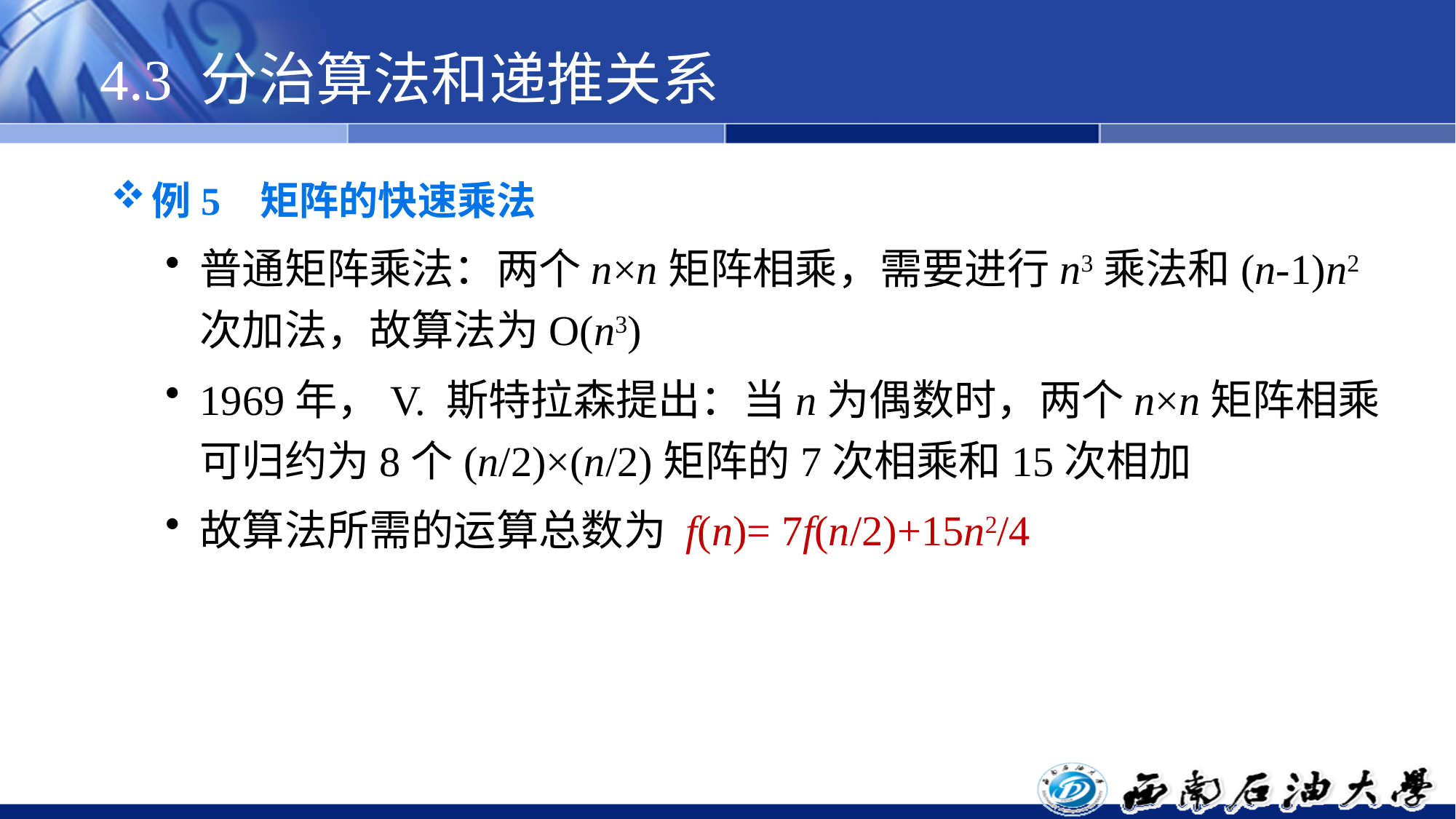

# 4.3 分治算法和递推关系
例5   矩阵的快速乘法
普通矩阵乘法：两个n×n矩阵相乘，需要进行n3乘法和(n-1)n2次加法，故算法为O(n3)
1969年，V. 斯特拉森提出：当n为偶数时，两个n×n矩阵相乘可归约为8个(n/2)×(n/2)矩阵的7次相乘和15次相加
故算法所需的运算总数为 f(n)= 7f(n/2)+15n2/4